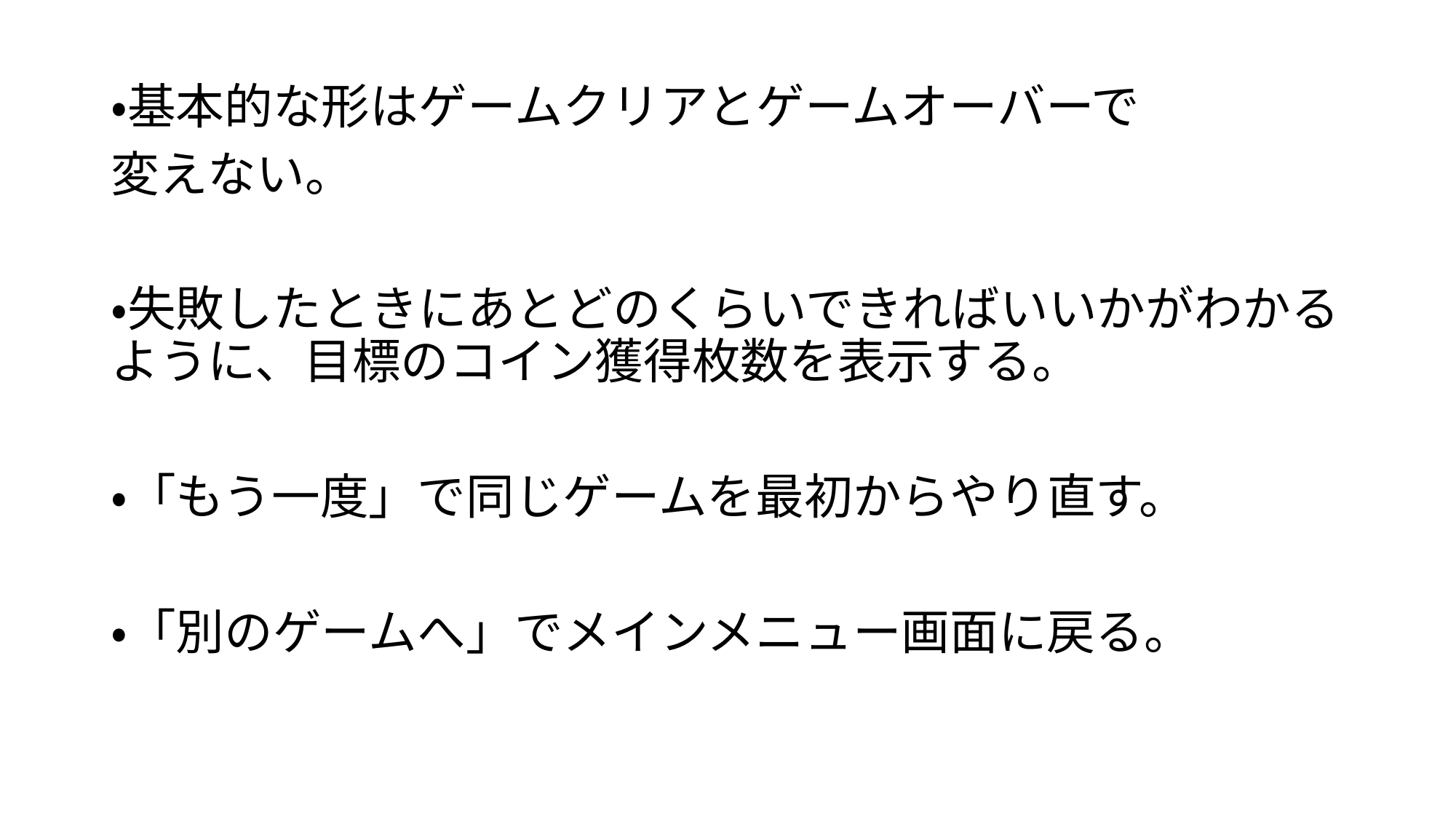

・基本的な形はゲームクリアとゲームオーバーで
変えない。

・失敗したときにあとどのくらいできればいいかがわかるように、目標のコイン獲得枚数を表示する。

・「もう一度」で同じゲームを最初からやり直す。

・「別のゲームへ」でメインメニュー画面に戻る。